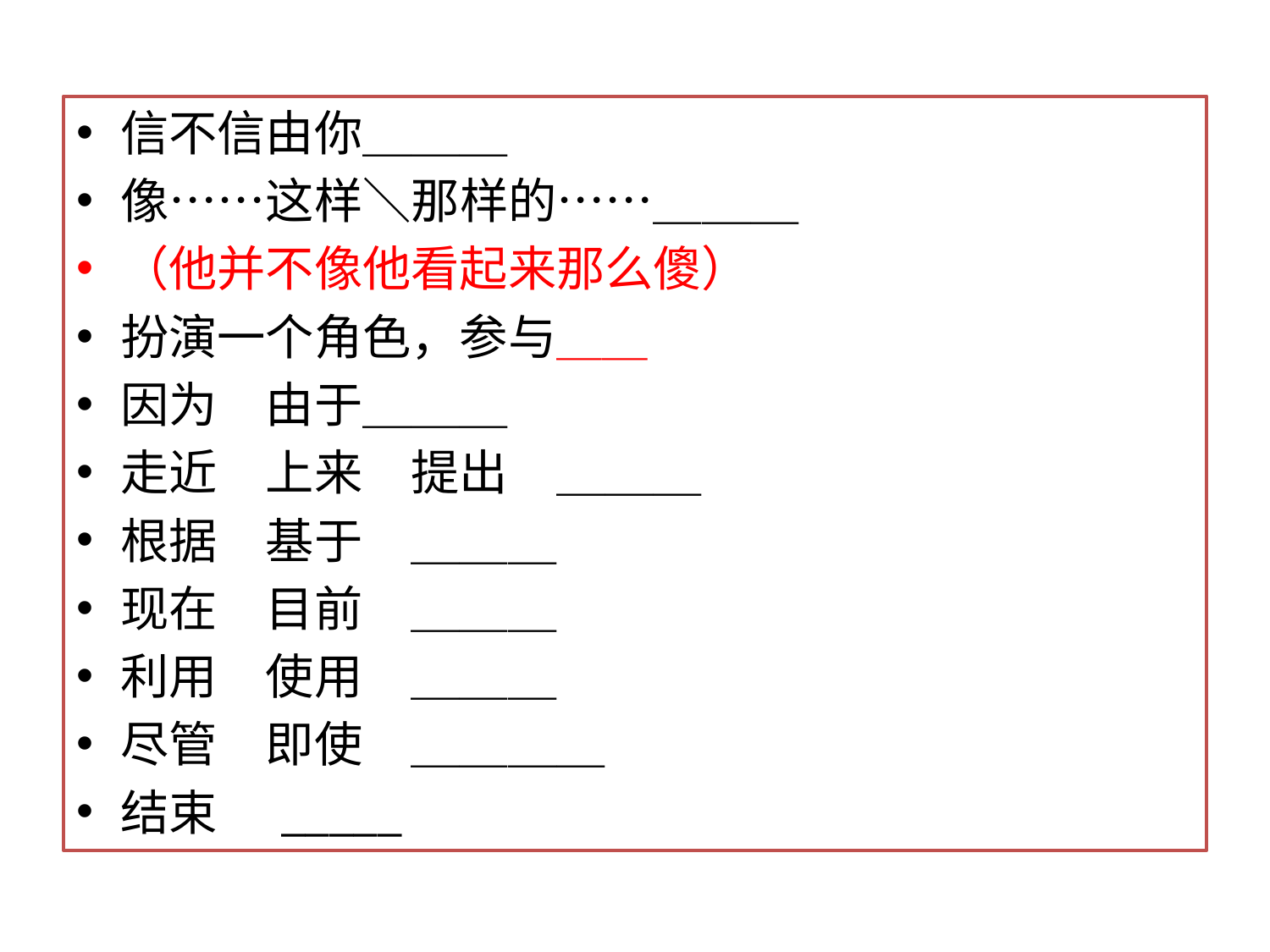

信不信由你＿＿＿
像……这样＼那样的……＿＿＿
（他并不像他看起来那么傻）
扮演一个角色，参与＿＿
因为　由于＿＿＿
走近　上来　提出　＿＿＿
根据　基于　＿＿＿
现在　目前　＿＿＿
利用　使用　＿＿＿
尽管　即使　＿＿＿＿
结束     _____